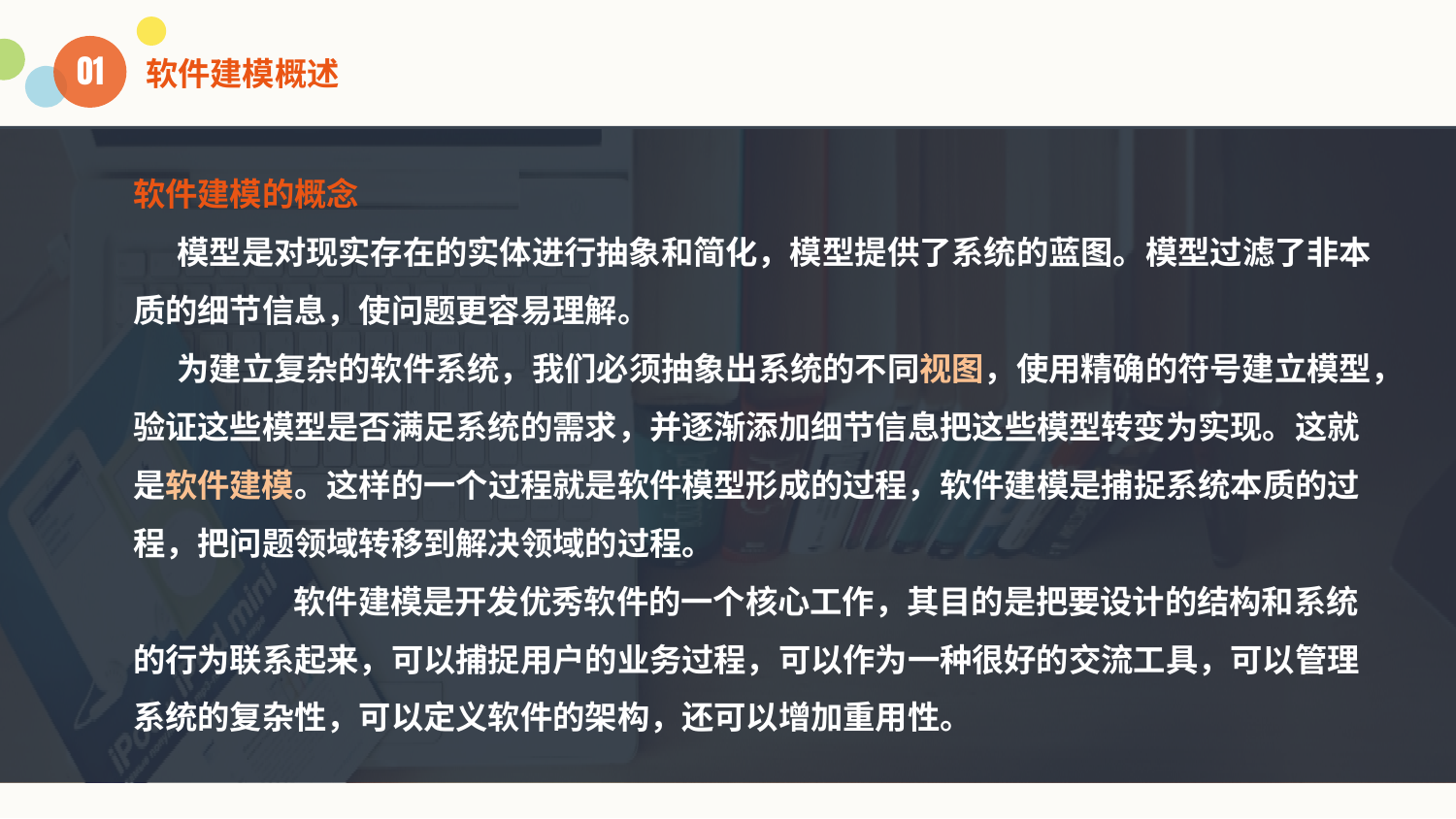

01
软件建模概述

	软件建模的概念
               模型是对现实存在的实体进行抽象和简化，模型提供了系统的蓝图。模型过滤了非本质的细节信息，使问题更容易理解。
               为建立复杂的软件系统，我们必须抽象出系统的不同视图，使用精确的符号建立模型，验证这些模型是否满足系统的需求，并逐渐添加细节信息把这些模型转变为实现。这就是软件建模。这样的一个过程就是软件模型形成的过程，软件建模是捕捉系统本质的过程，把问题领域转移到解决领域的过程。
		 软件建模是开发优秀软件的一个核心工作，其目的是把要设计的结构和系统的行为联系起来，可以捕捉用户的业务过程，可以作为一种很好的交流工具，可以管理系统的复杂性，可以定义软件的架构，还可以增加重用性。